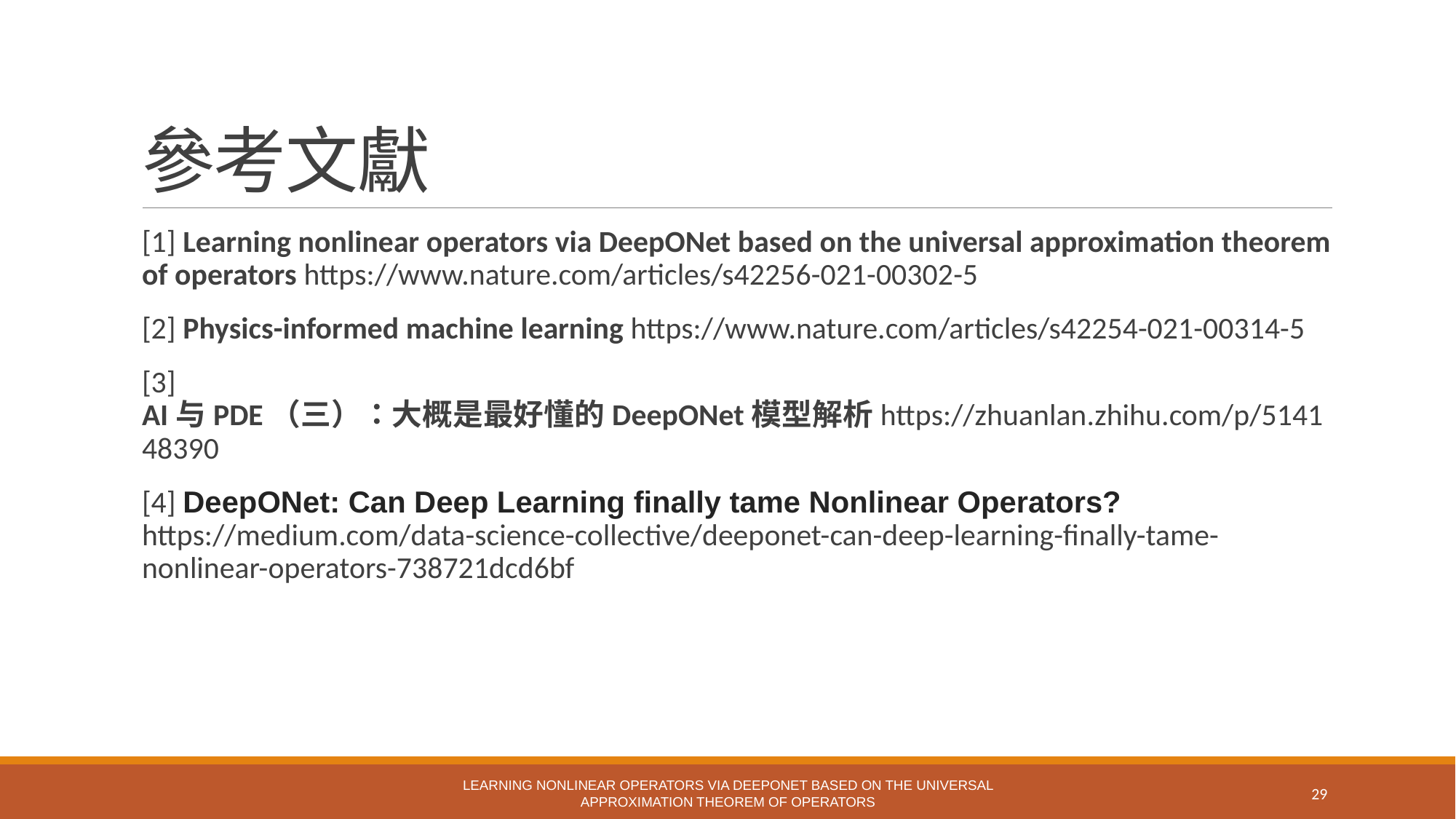

# 參考文獻
[1] Learning nonlinear operators via DeepONet based on the universal approximation theorem of operators https://www.nature.com/articles/s42256-021-00302-5
[2] Physics-informed machine learning https://www.nature.com/articles/s42254-021-00314-5
[3] AI与PDE（三）：大概是最好懂的DeepONet模型解析https://zhuanlan.zhihu.com/p/514148390
[4] DeepONet: Can Deep Learning finally tame Nonlinear Operators? https://medium.com/data-science-collective/deeponet-can-deep-learning-finally-tame-nonlinear-operators-738721dcd6bf
Learning nonlinear operators via DeepONet based on the universal approximation theorem of operators
29